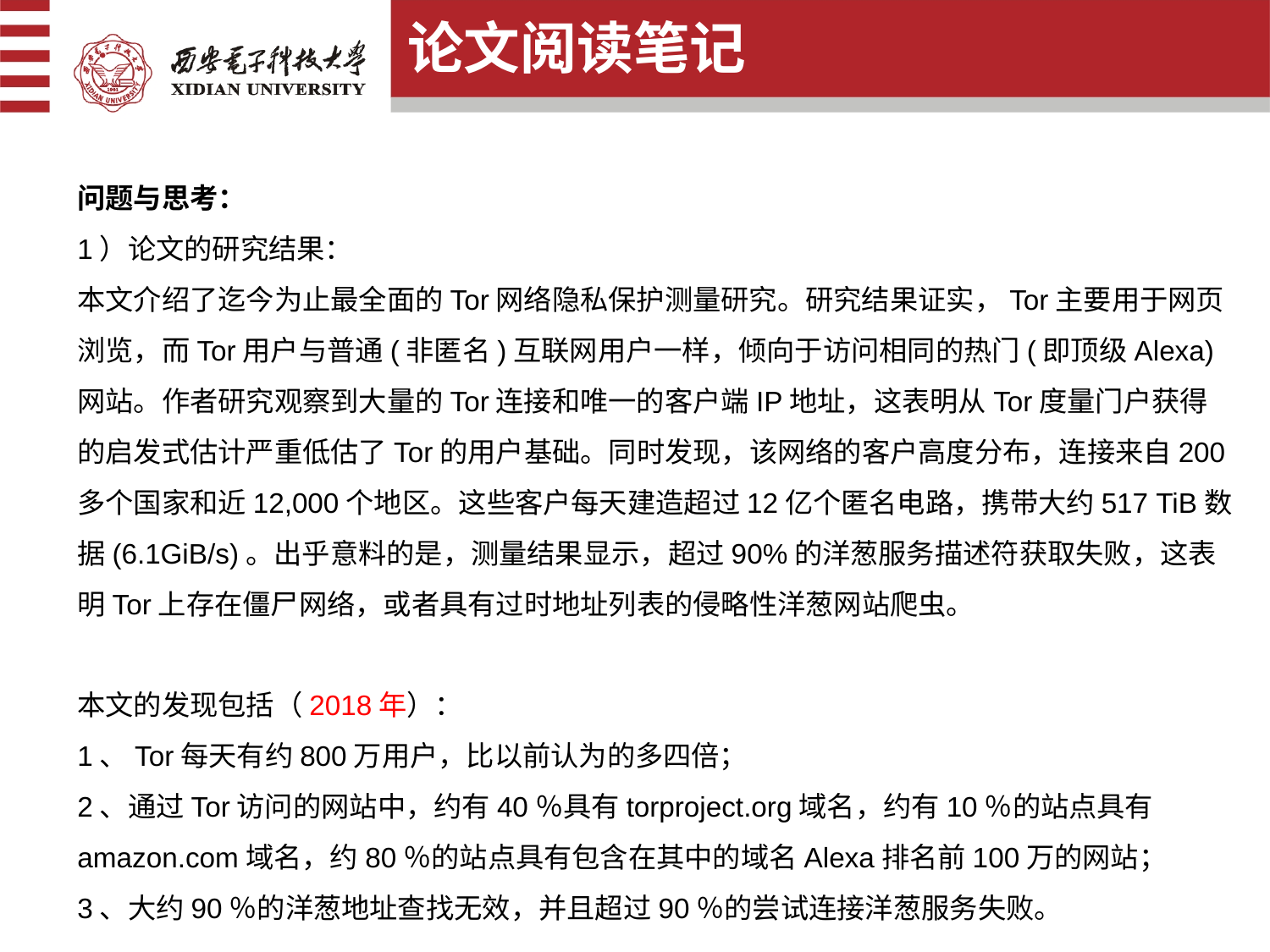

论文阅读笔记
问题与思考：
1）论文的研究结果：
本文介绍了迄今为止最全面的Tor网络隐私保护测量研究。研究结果证实，Tor主要用于网页浏览，而Tor用户与普通(非匿名)互联网用户一样，倾向于访问相同的热门(即顶级Alexa)网站。作者研究观察到大量的Tor连接和唯一的客户端IP地址，这表明从Tor度量门户获得的启发式估计严重低估了Tor的用户基础。同时发现，该网络的客户高度分布，连接来自200多个国家和近12,000个地区。这些客户每天建造超过12亿个匿名电路，携带大约517 TiB数据(6.1GiB/s)。出乎意料的是，测量结果显示，超过90%的洋葱服务描述符获取失败，这表明Tor上存在僵尸网络，或者具有过时地址列表的侵略性洋葱网站爬虫。

本文的发现包括（2018年）：
1、Tor每天有约800万用户，比以前认为的多四倍；
2、通过Tor访问的网站中，约有40％具有torproject.org域名，约有10％的站点具有amazon.com域名，约80％的站点具有包含在其中的域名Alexa排名前100万的网站；
3、大约90％的洋葱地址查找无效，并且超过90％的尝试连接洋葱服务失败。